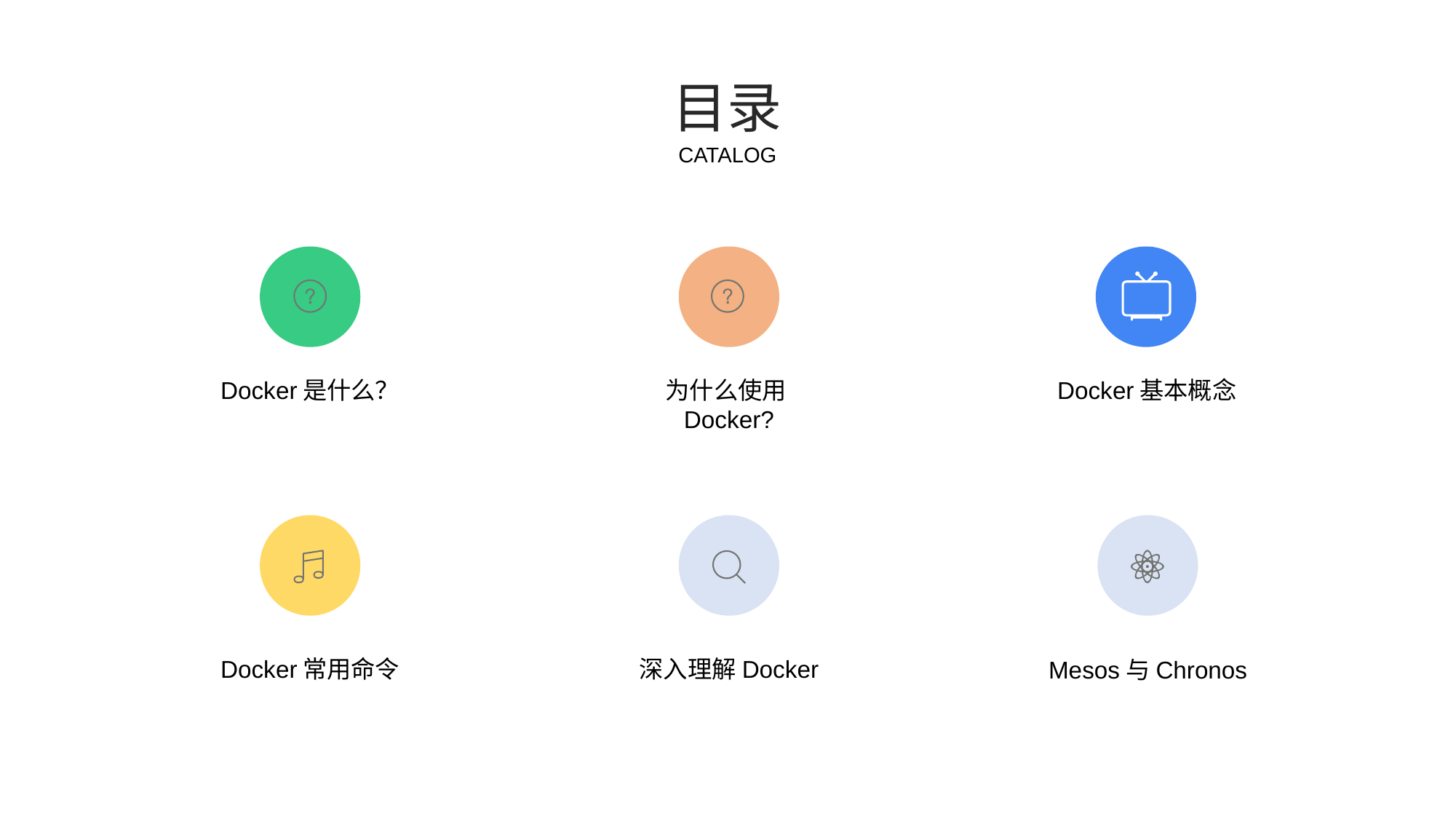

目录
CATALOG

Docker是什么？
为什么使用Docker?
Docker基本概念

Docker常用命令
深入理解Docker
Mesos与Chronos